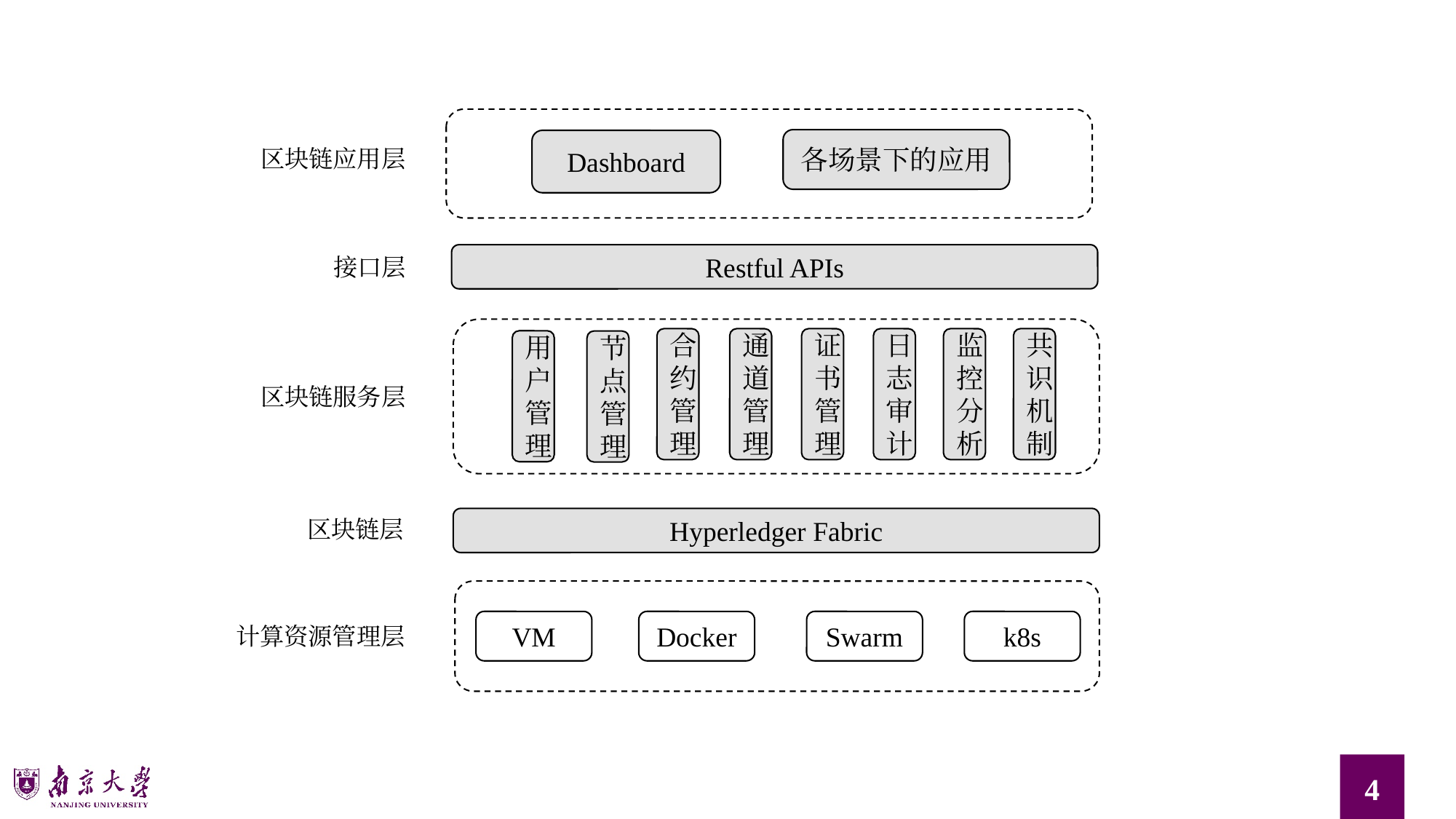

各场景下的应用
Dashboard
区块链应用层
Restful APIs
接口层

合约管理
通道管理
证书管理
日志审计
监控分析
共识机制
用户管理
节点管理
区块链服务层
区块链层
Hyperledger Fabric

VM
Docker
Swarm
k8s
计算资源管理层

4